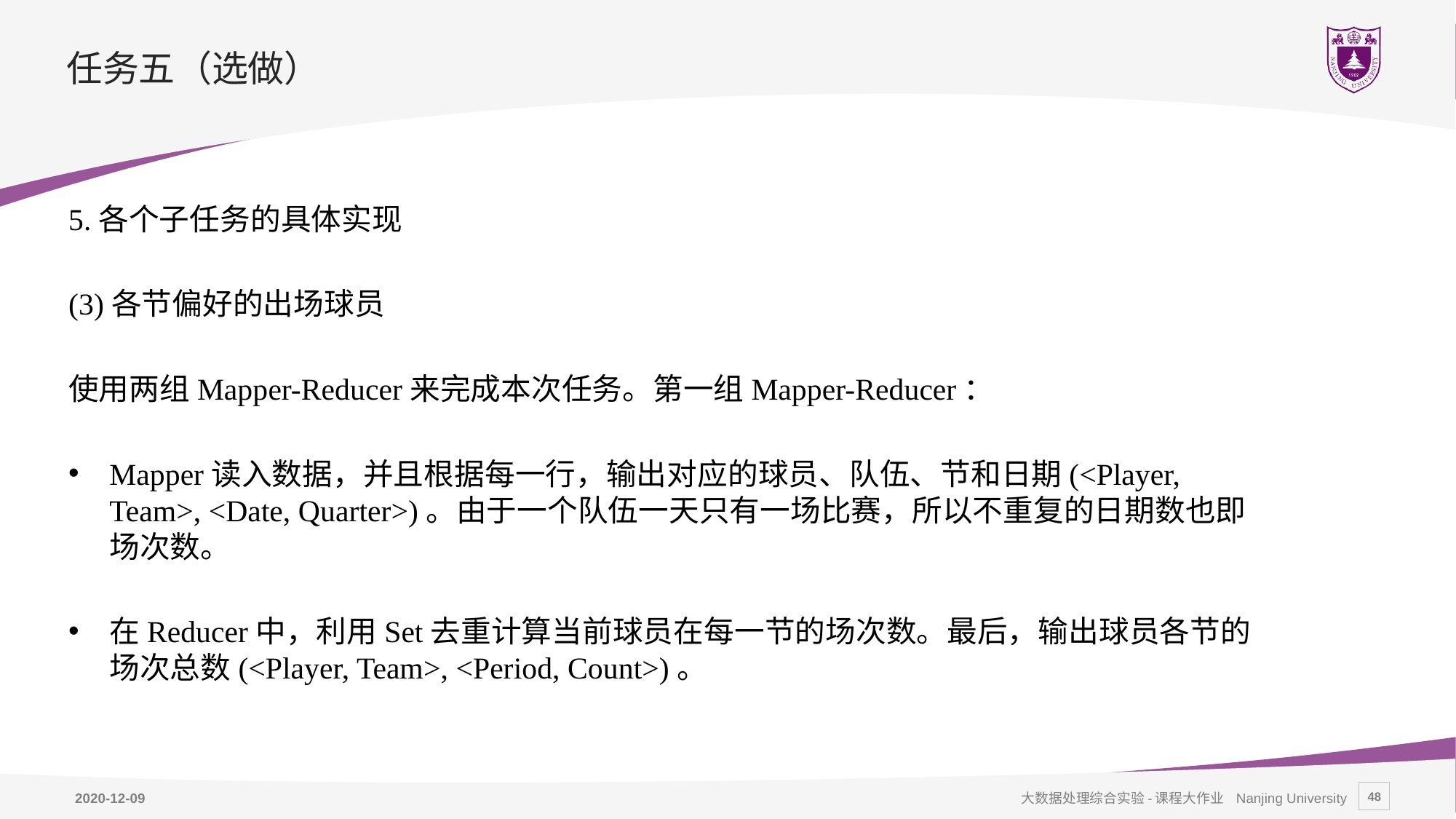

# 任务五（选做）
5.各个子任务的具体实现

(3)各节偏好的出场球员

使用两组Mapper-Reducer来完成本次任务。第一组Mapper-Reducer：

Mapper读入数据，并且根据每一行，输出对应的球员、队伍、节和日期(<Player, Team>, <Date, Quarter>)。由于一个队伍一天只有一场比赛，所以不重复的日期数也即场次数。

在Reducer中，利用Set去重计算当前球员在每一节的场次数。最后，输出球员各节的场次总数(<Player, Team>, <Period, Count>)。